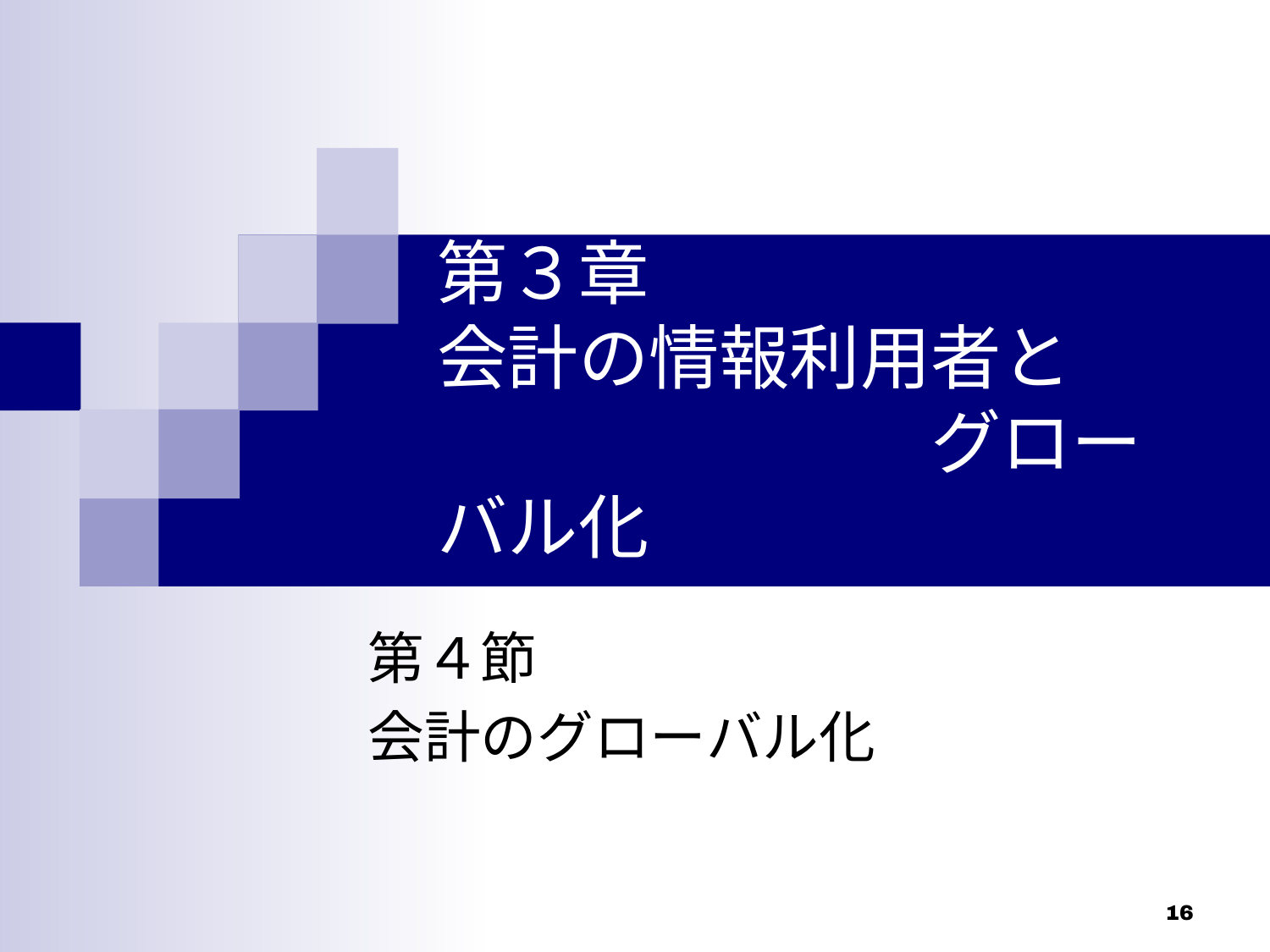

# 第３章　 会計の情報利用者と 　　　　　　　グローバル化
第４節
会計のグローバル化
16